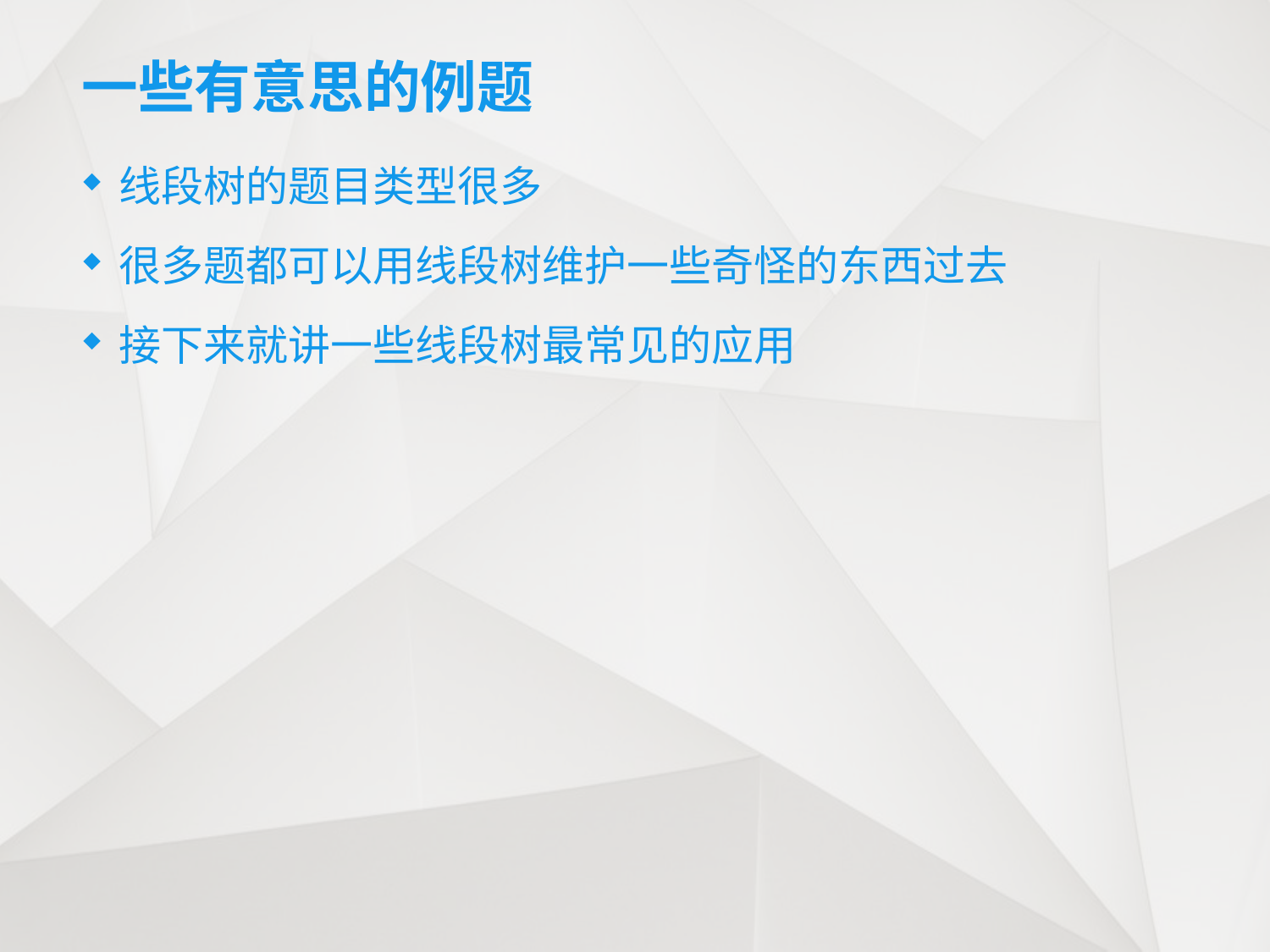

# 一些有意思的例题
线段树的题目类型很多
很多题都可以用线段树维护一些奇怪的东西过去
接下来就讲一些线段树最常见的应用